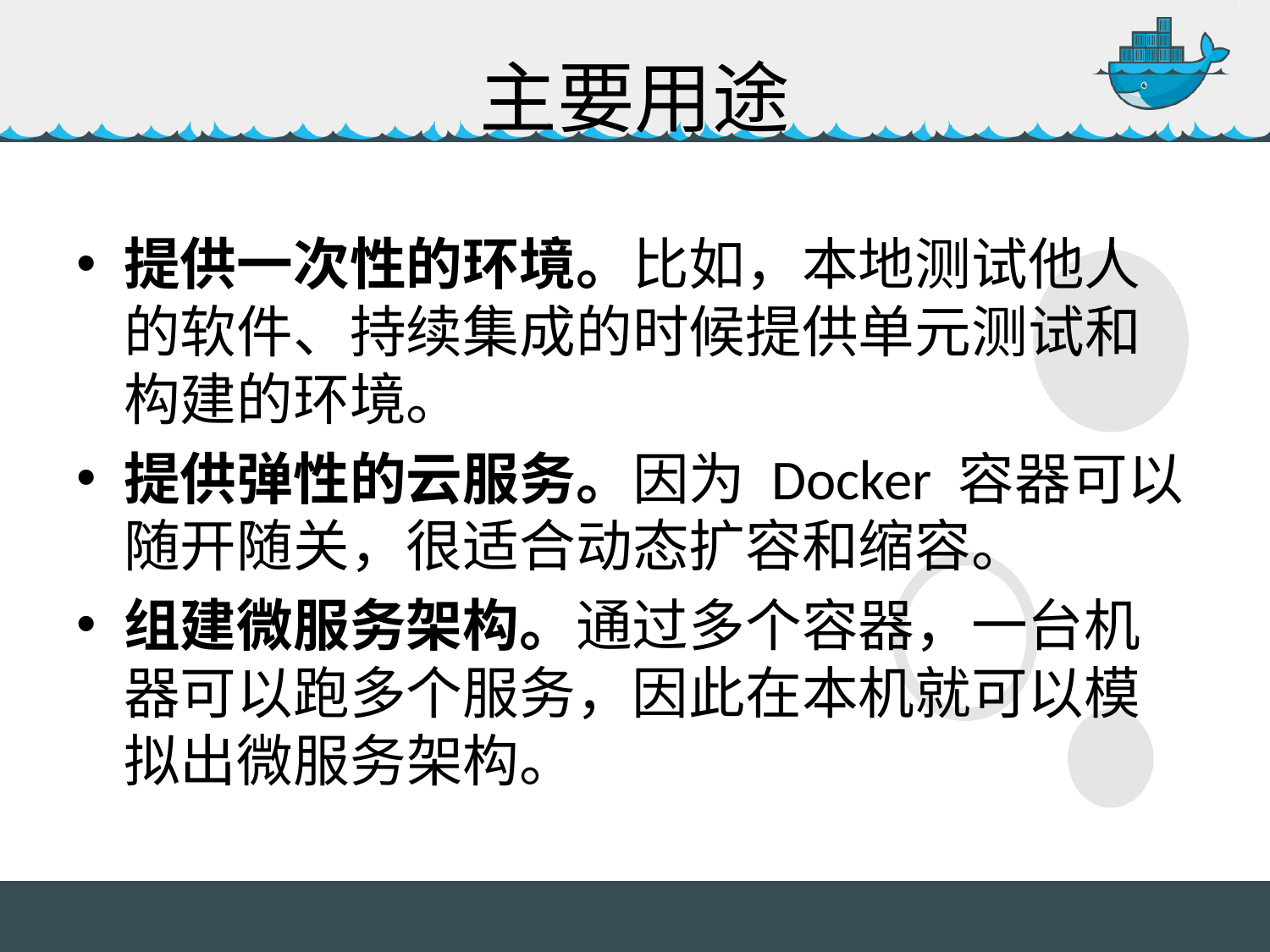

# 主要用途
提供一次性的环境。比如，本地测试他人的软件、持续集成的时候提供单元测试和构建的环境。
提供弹性的云服务。因为 Docker 容器可以随开随关，很适合动态扩容和缩容。
组建微服务架构。通过多个容器，一台机器可以跑多个服务，因此在本机就可以模拟出微服务架构。